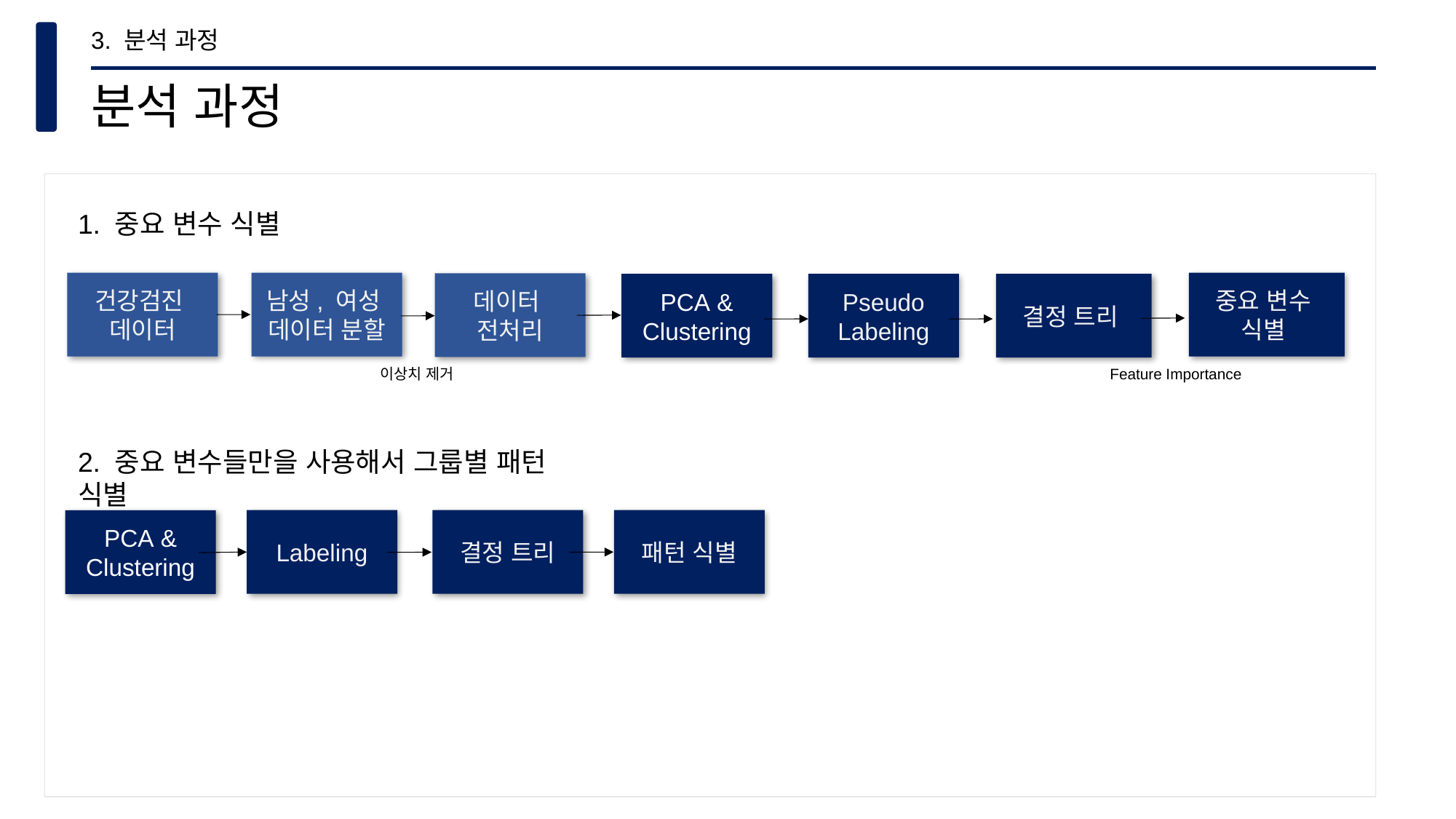

3. 분석 과정

분석 과정

1. 중요 변수 식별
중요 변수
식별
건강검진
데이터
남성, 여성
데이터 분할
데이터
전처리
Pseudo
Labeling
결정 트리
PCA & Clustering
이상치 제거
Feature Importance
2. 중요 변수들만을 사용해서 그룹별 패턴 식별
패턴 식별
결정 트리
Labeling
PCA & Clustering